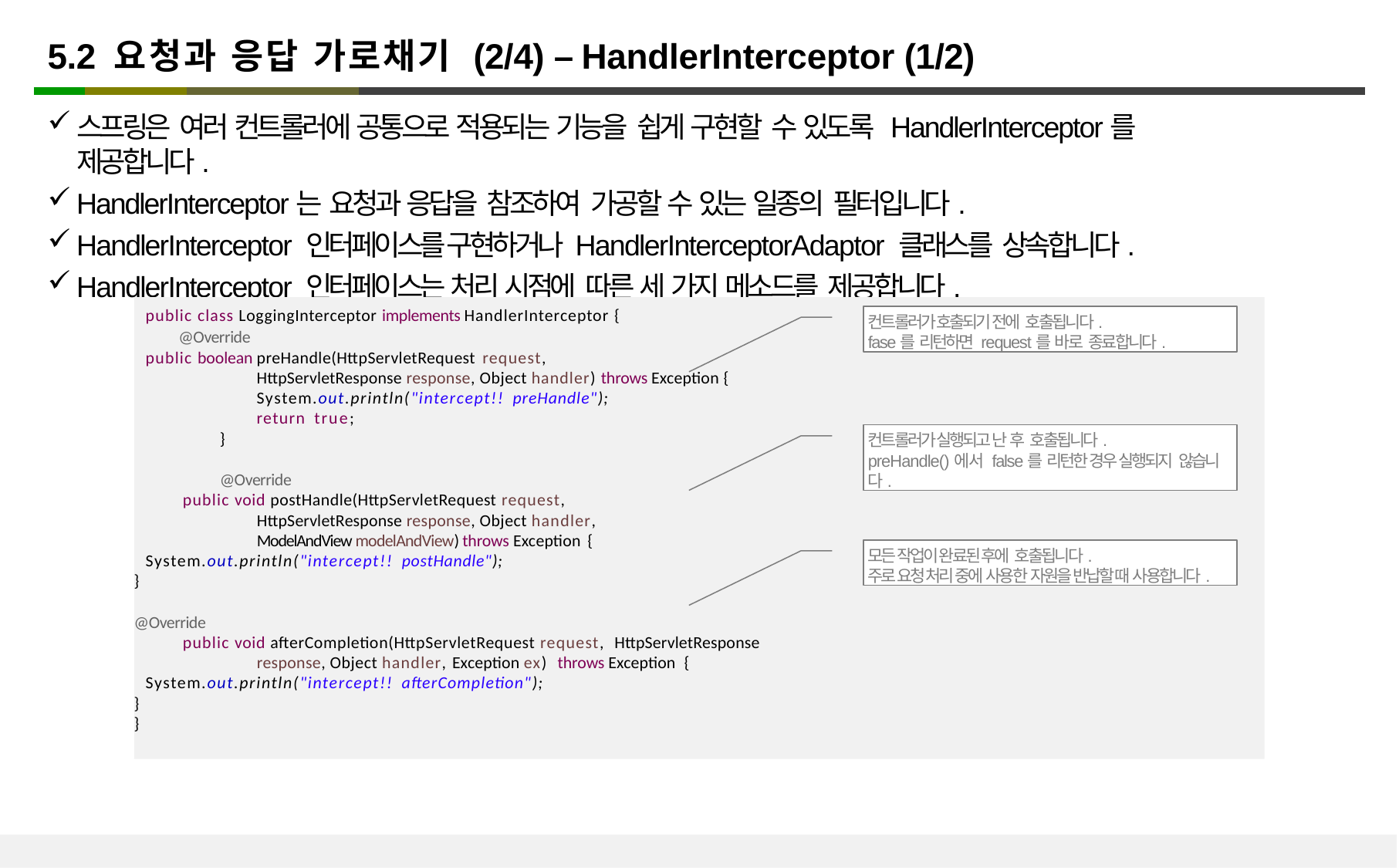

# 5.2 요청과 응답 가로채기 (2/4) – HandlerInterceptor (1/2)
스프링은 여러 컨트롤러에 공통으로  적용되는  기능을  쉽게 구현할  수 있도록  HandlerInterceptor를 제공합니다.
HandlerInterceptor는 요청과 응답을 참조하여  가공할 수 있는 일종의 필터입니다.
HandlerInterceptor 인터페이스를 구현하거나 HandlerInterceptorAdaptor 클래스를 상속합니다.
HandlerInterceptor 인터페이스는 처리 시점에  따른 세 가지 메소드를 제공합니다.

public class LoggingInterceptor implements HandlerInterceptor {
     @Override
public boolean preHandle(HttpServletRequest request,
HttpServletResponse response, Object handler) throws Exception {
System.out.println("intercept!! preHandle");
return true;
}

@Override
public void postHandle(HttpServletRequest request,  HttpServletResponse response, Object handler,  ModelAndView modelAndView) throws Exception {
System.out.println("intercept!! postHandle");
}

@Override
public void afterCompletion(HttpServletRequest request,  HttpServletResponse response, Object handler, Exception ex)  throws Exception {
System.out.println("intercept!! afterCompletion");
}
}
컨트롤러가 호출되기 전에 호출됩니다.
fase를 리턴하면 request를 바로 종료합니다.

컨트롤러가 실행되고 난 후 호출됩니다.
preHandle()에서 false를 리턴한 경우 실행되지 않습니다.

모든 작업이 완료된 후에 호출됩니다.
주로 요청 처리 중에 사용한 자원을 반납할 때 사용합니다.